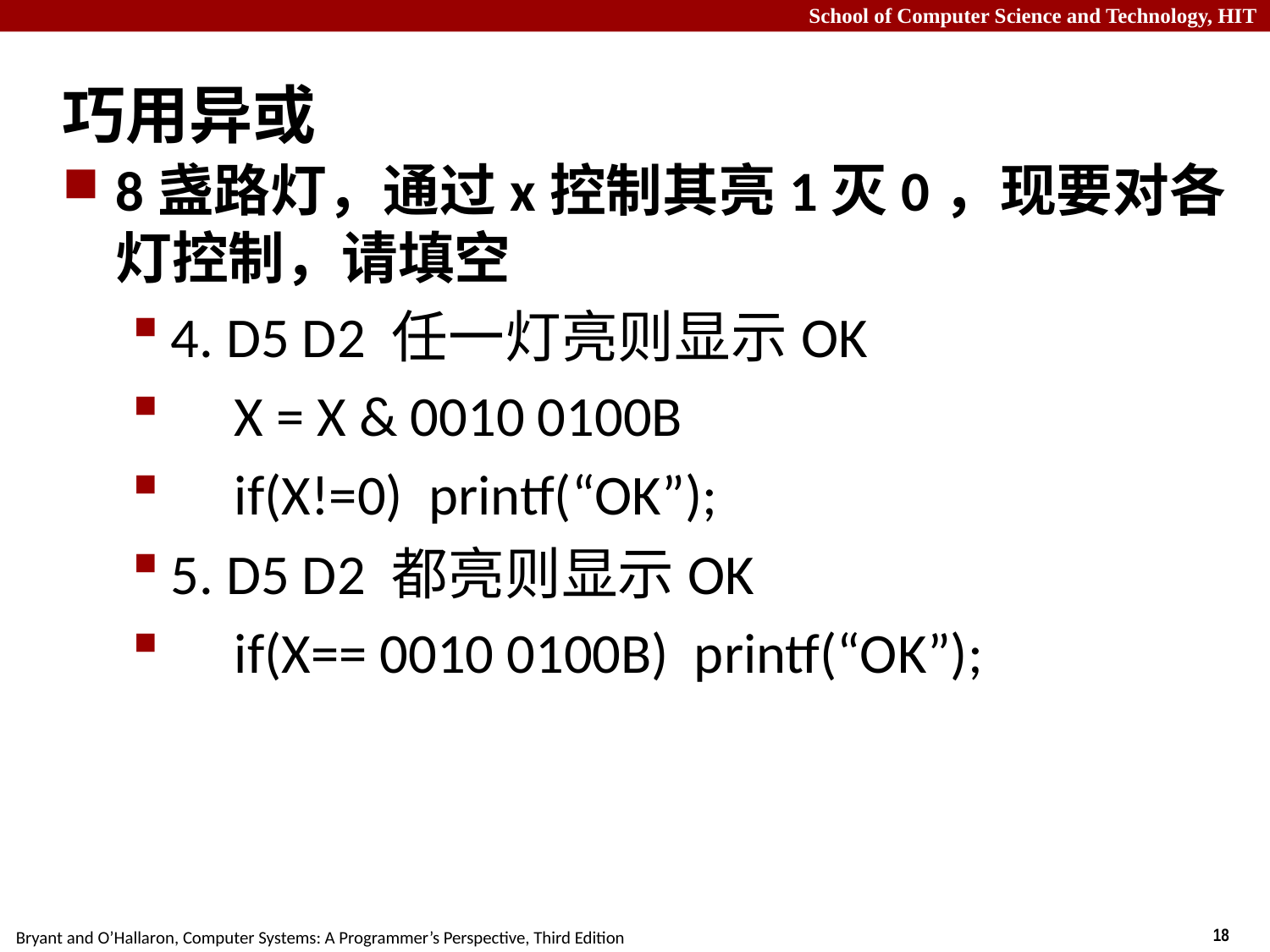

# 巧用异或
8盏路灯，通过x控制其亮1灭0，现要对各灯控制，请填空
4. D5 D2 任一灯亮则显示OK
     X = X & 0010 0100B
     if(X!=0)  printf(“OK”);
5. D5 D2 都亮则显示OK
     if(X== 0010 0100B)  printf(“OK”);